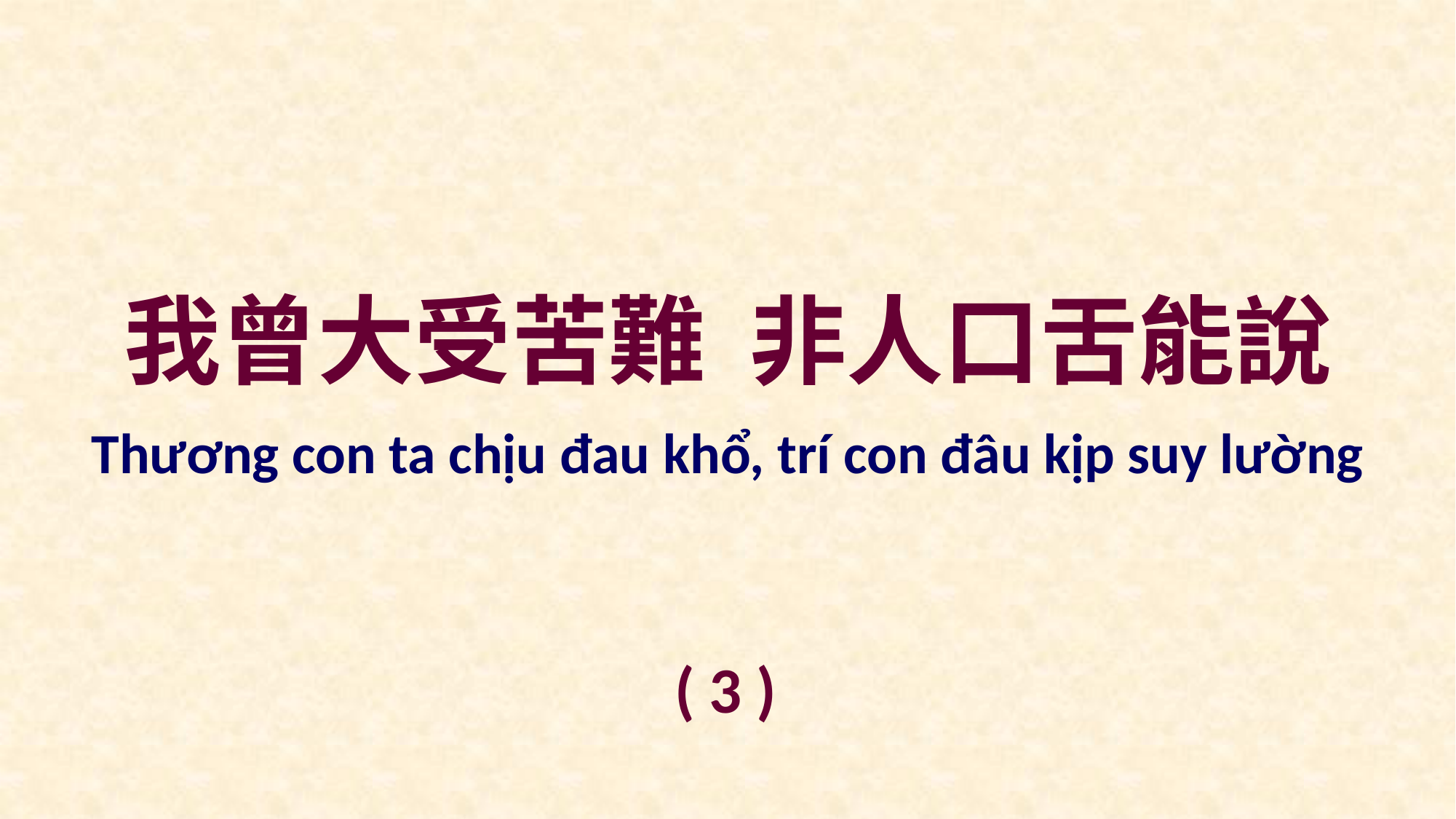

我曾大受苦難  非人口舌能說
Thương con ta chịu đau khổ, trí con đâu kịp suy lường
( 3 )